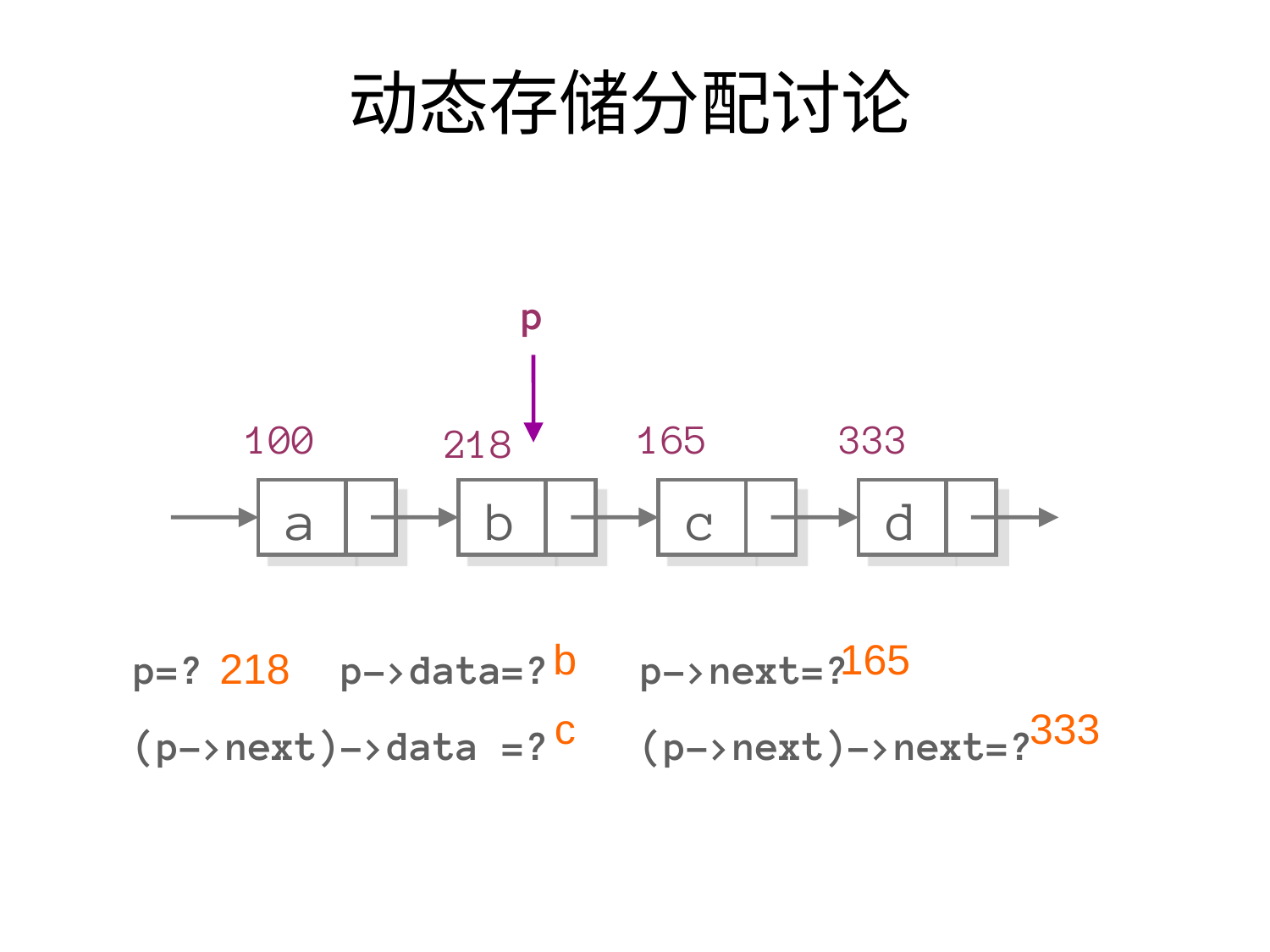

# 动态存储分配讨论
p

100
165
333
218
a

b

c

d

p=?      p->data=?    p->next=?
(p->next)->data =?    (p->next)->next=?
b
165
218
c
333
71